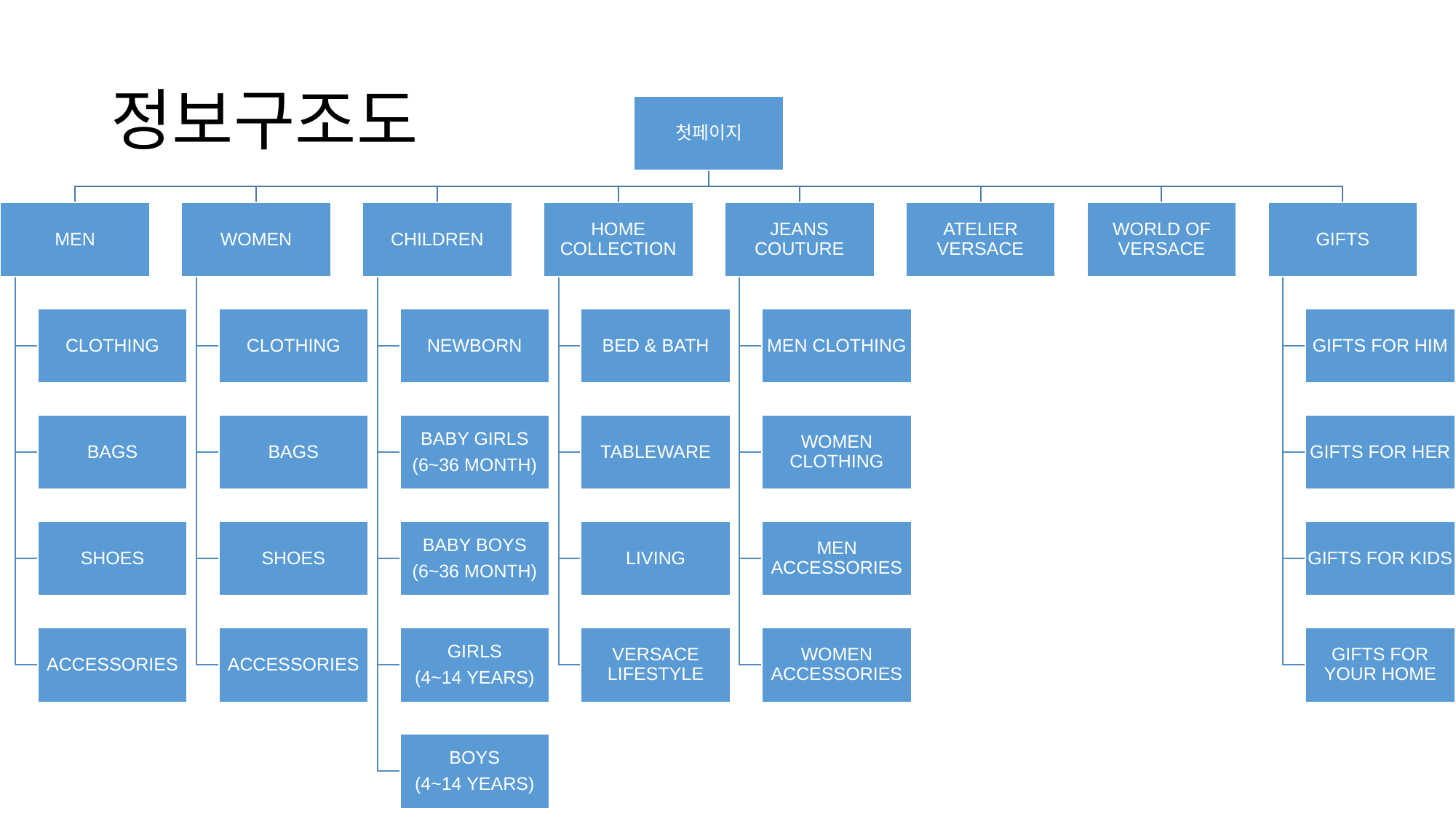

# 정보구조도
첫페이지
MEN
CLOTHING
BAGS
SHOES
ACCESSORIES
WOMEN
CLOTHING
BAGS
SHOES
ACCESSORIES
CHILDREN
NEWBORN
BABY GIRLS
(6~36 MONTH)
BABY BOYS
(6~36 MONTH)
GIRLS
(4~14 YEARS)
BOYS
(4~14 YEARS)
HOME COLLECTION
BED & BATH
TABLEWARE
LIVING
VERSACE LIFESTYLE
JEANS COUTURE
MEN CLOTHING
WOMEN CLOTHING
MEN ACCESSORIES
WOMEN ACCESSORIES
ATELIER VERSACE
WORLD OF VERSACE
GIFTS
GIFTS FOR HIM
GIFTS FOR HER
GIFTS FOR KIDS
GIFTS FOR YOUR HOME